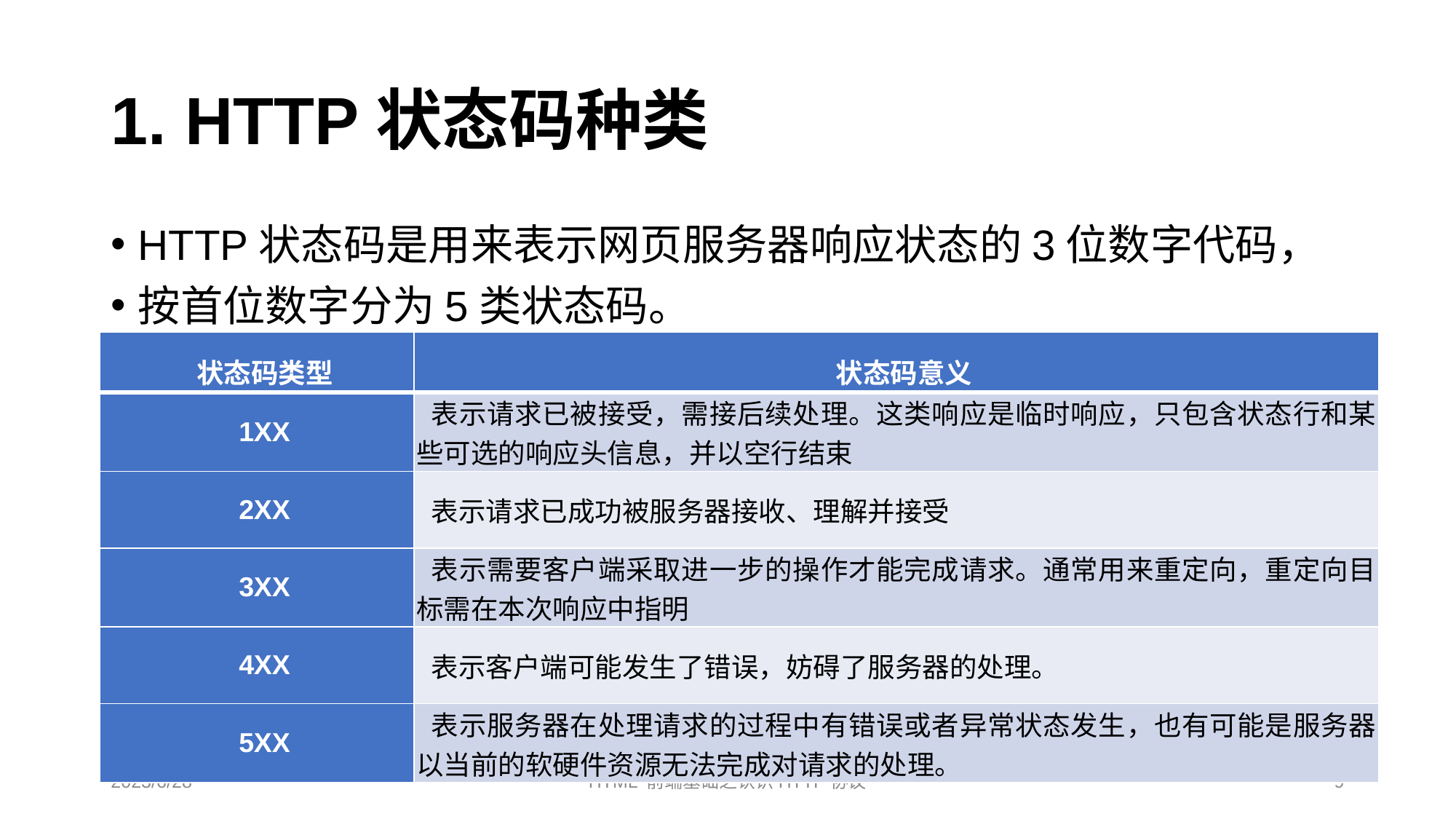

# 1. HTTP状态码种类
HTTP状态码是用来表示网页服务器响应状态的3位数字代码，
按首位数字分为5类状态码。

| 状态码类型 | 状态码意义 |
| --- | --- |
| 1XX | 表示请求已被接受，需接后续处理。这类响应是临时响应，只包含状态行和某些可选的响应头信息，并以空行结束 |
| 2XX | 表示请求已成功被服务器接收、理解并接受 |
| 3XX | 表示需要客户端采取进一步的操作才能完成请求。通常用来重定向，重定向目标需在本次响应中指明 |
| 4XX | 表示客户端可能发生了错误，妨碍了服务器的处理。 |
| 5XX | 表示服务器在处理请求的过程中有错误或者异常状态发生，也有可能是服务器以当前的软硬件资源无法完成对请求的处理。 |
2023/6/28
HTML 前端基础之认识HTTP协议
9